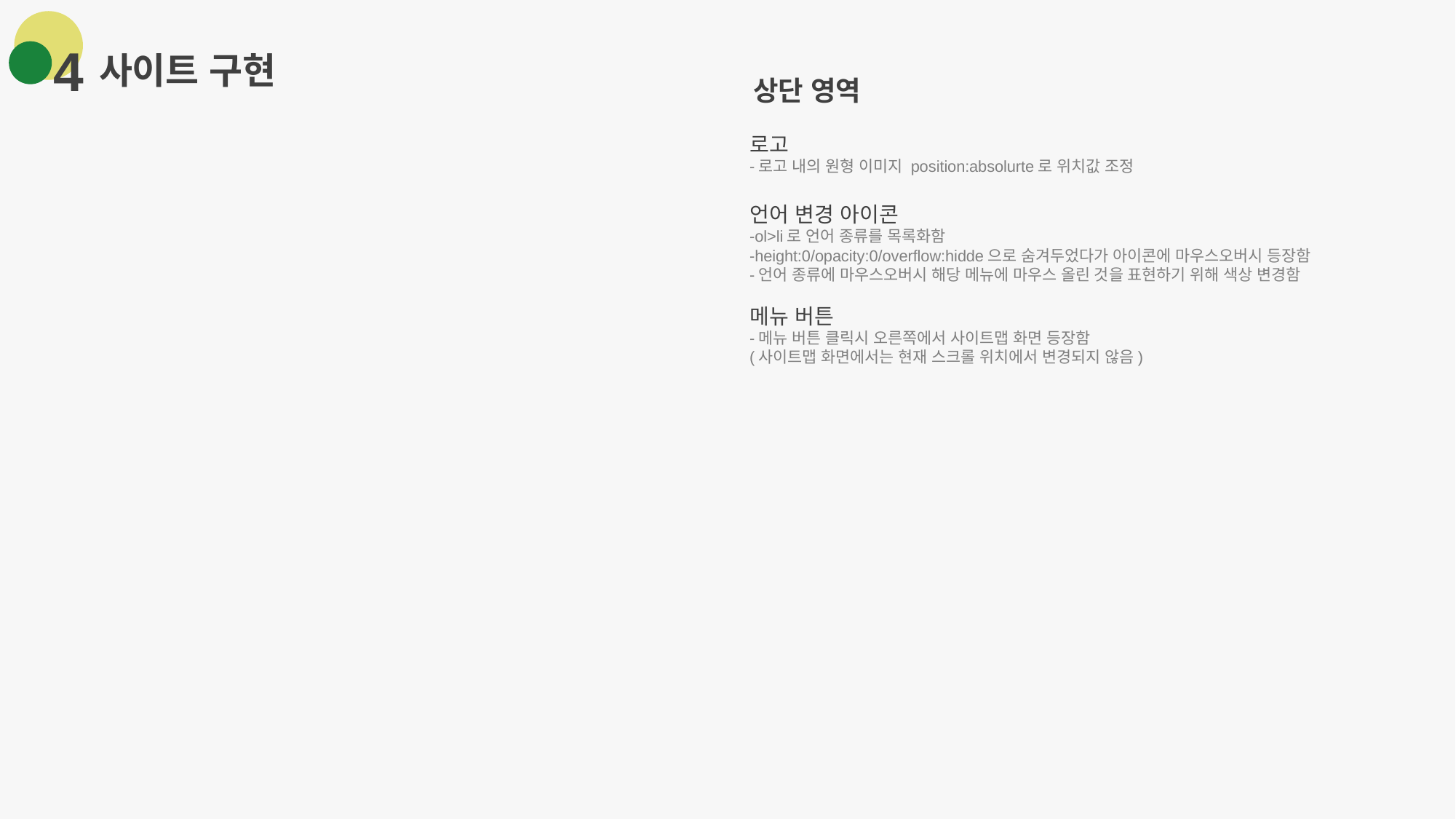

4

사이트 구현
상단 영역
로고
-로고 내의 원형 이미지 position:absolurte로 위치값 조정

언어 변경 아이콘
-ol>li로 언어 종류를 목록화함
-height:0/opacity:0/overflow:hidde으로 숨겨두었다가 아이콘에 마우스오버시 등장함
-언어 종류에 마우스오버시 해당 메뉴에 마우스 올린 것을 표현하기 위해 색상 변경함

메뉴 버튼
-메뉴 버튼 클릭시 오른쪽에서 사이트맵 화면 등장함
(사이트맵 화면에서는 현재 스크롤 위치에서 변경되지 않음)